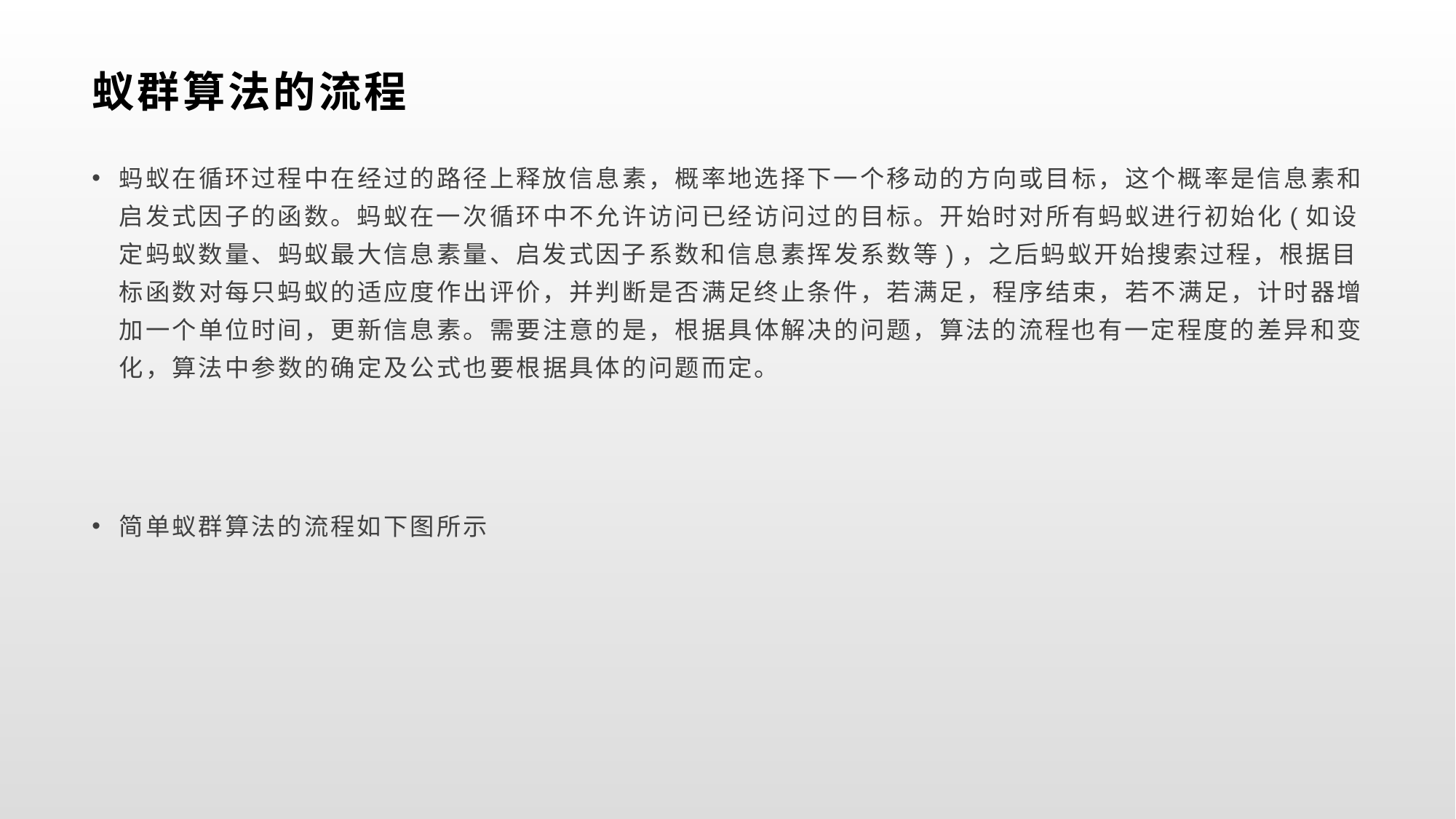

# 蚁群算法的流程
蚂蚁在循环过程中在经过的路径上释放信息素，概率地选择下一个移动的方向或目标，这个概率是信息素和启发式因子的函数。蚂蚁在一次循环中不允许访问已经访问过的目标。开始时对所有蚂蚁进行初始化(如设定蚂蚁数量、蚂蚁最大信息素量、启发式因子系数和信息素挥发系数等)，之后蚂蚁开始搜索过程，根据目标函数对每只蚂蚁的适应度作出评价，并判断是否满足终止条件，若满足，程序结束，若不满足，计时器增加一个单位时间，更新信息素。需要注意的是，根据具体解决的问题，算法的流程也有一定程度的差异和变化，算法中参数的确定及公式也要根据具体的问题而定。

简单蚁群算法的流程如下图所示